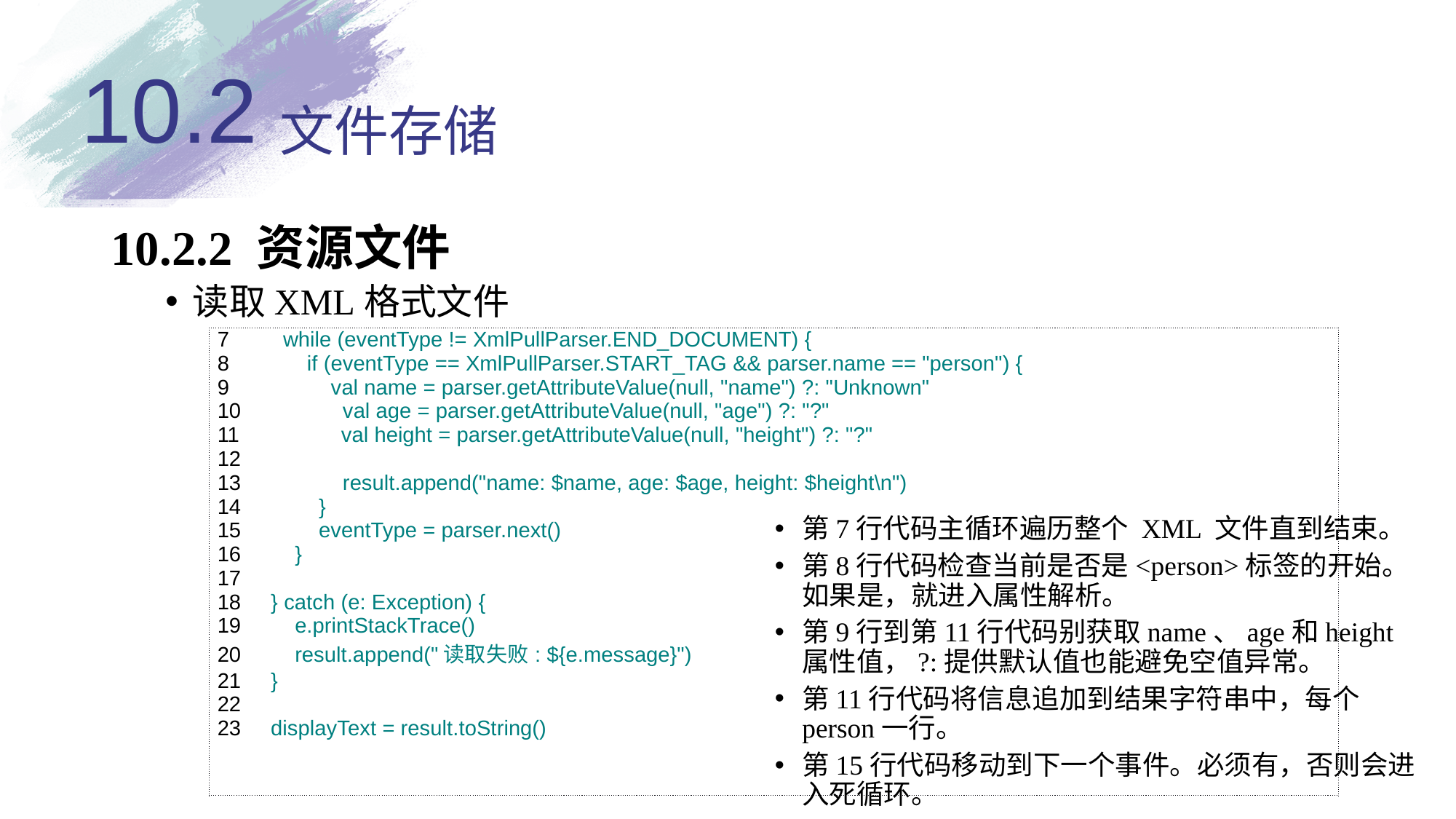

10.2
# 文件存储
10.2.2 资源文件
读取XML格式文件
| 7  while (eventType != XmlPullParser.END\_DOCUMENT) { 8  if (eventType == XmlPullParser.START\_TAG && parser.name == "person") { 9  val name = parser.getAttributeValue(null, "name") ?: "Unknown" 10  val age = parser.getAttributeValue(null, "age") ?: "?" 11  val height = parser.getAttributeValue(null, "height") ?: "?" 12  13  result.append("name: $name, age: $age, height: $height\n") 14  } 15  eventType = parser.next() 16  } 17  18  } catch (e: Exception) { 19  e.printStackTrace() 20  result.append("读取失败: ${e.message}") 21  } 22  23  displayText = result.toString() |
| --- |
第7行代码主循环遍历整个 XML 文件直到结束。
第8行代码检查当前是否是<person>标签的开始。如果是，就进入属性解析。
第9行到第11行代码别获取name、age和height属性值，?:提供默认值也能避免空值异常。
第11行代码将信息追加到结果字符串中，每个person一行。
第15行代码移动到下一个事件。必须有，否则会进入死循环。